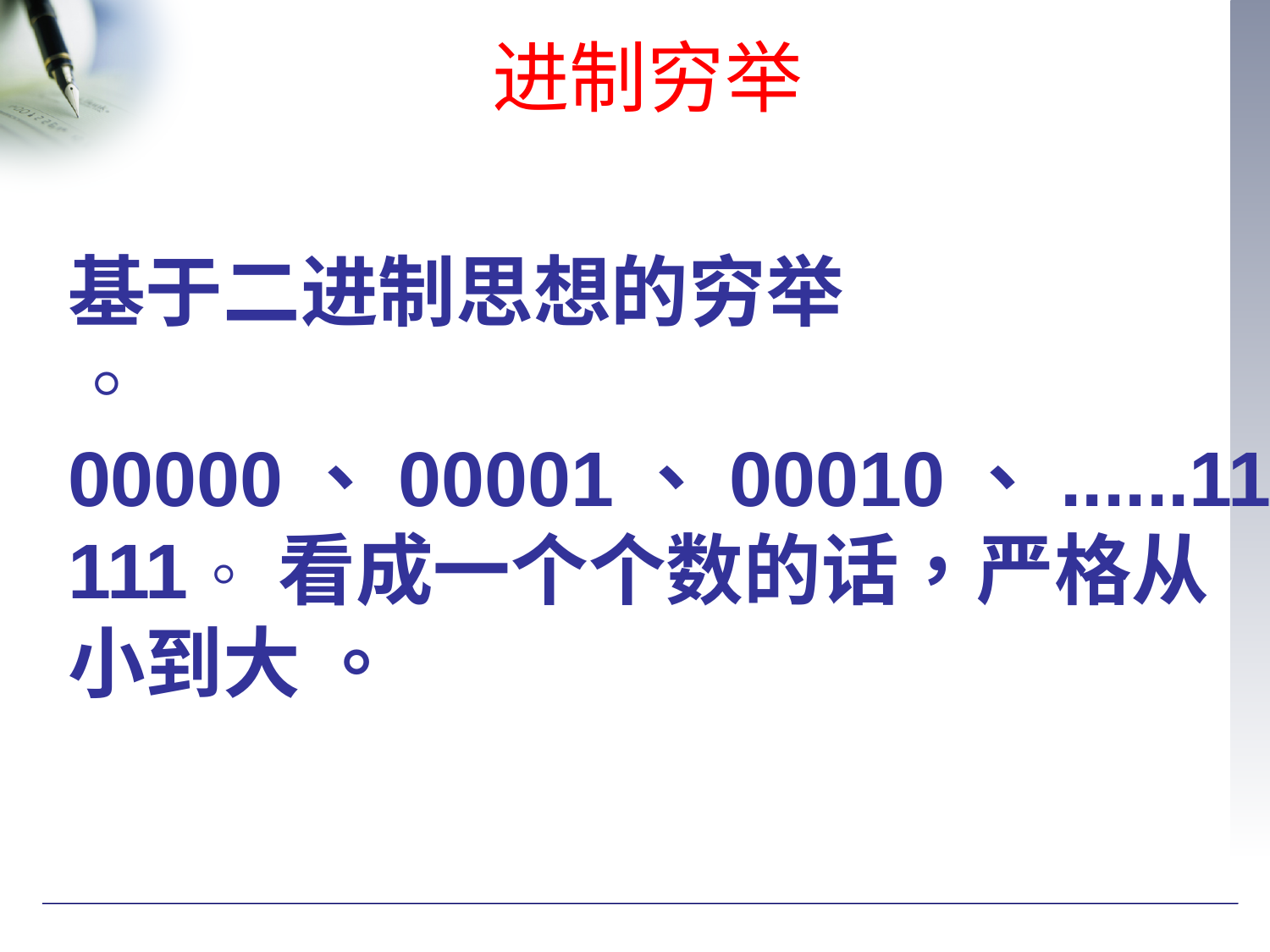

# 进制穷举
基于二进制思想的穷举
◦ 00000、00001、00010、......11111 ◦ 看成一个个数的话，严格从小到大 。